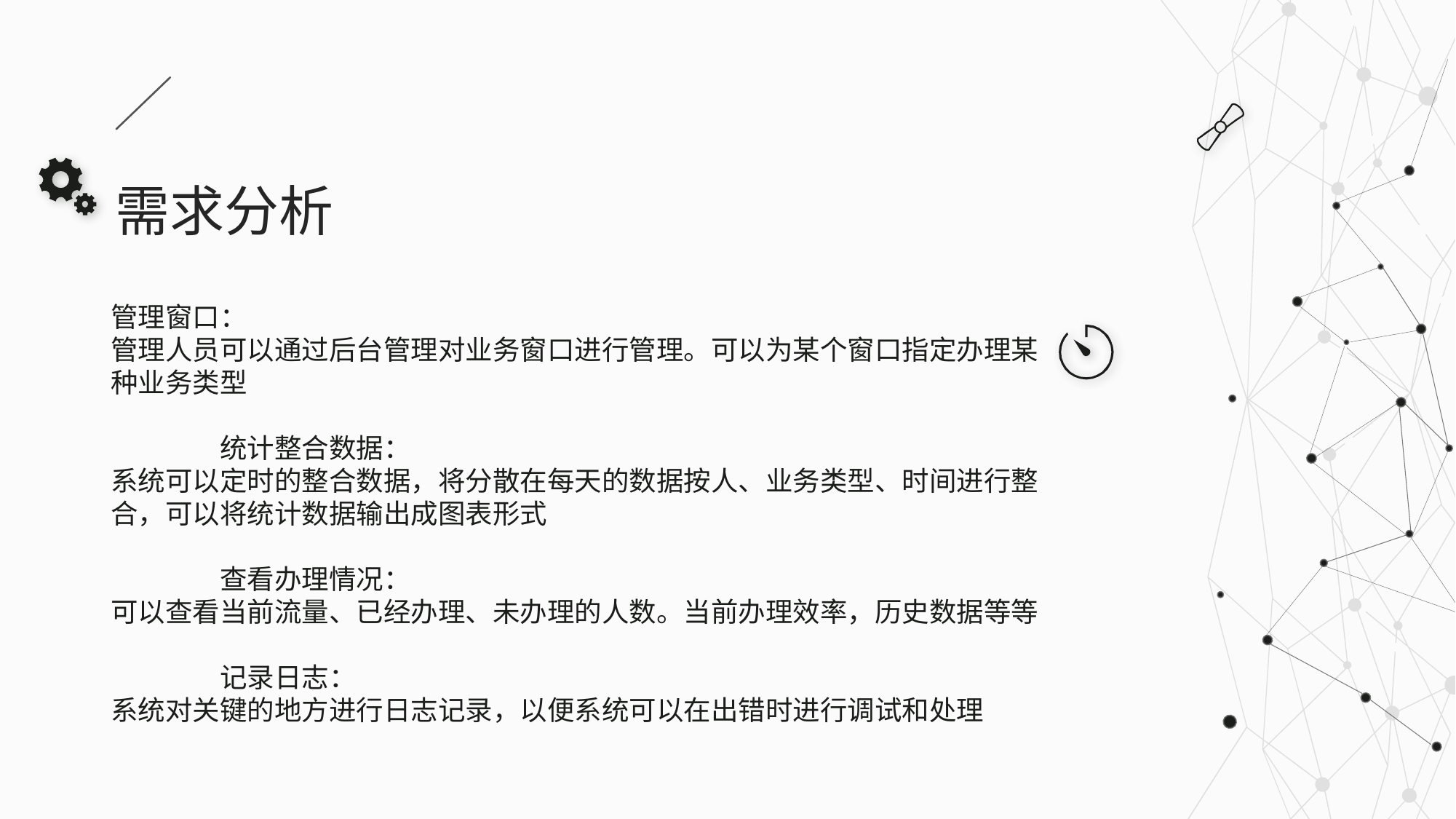

需求分析

管理窗口：
管理人员可以通过后台管理对业务窗口进行管理。可以为某个窗口指定办理某种业务类型

	统计整合数据：
系统可以定时的整合数据，将分散在每天的数据按人、业务类型、时间进行整合，可以将统计数据输出成图表形式

	查看办理情况：
可以查看当前流量、已经办理、未办理的人数。当前办理效率，历史数据等等

	记录日志：
系统对关键的地方进行日志记录，以便系统可以在出错时进行调试和处理